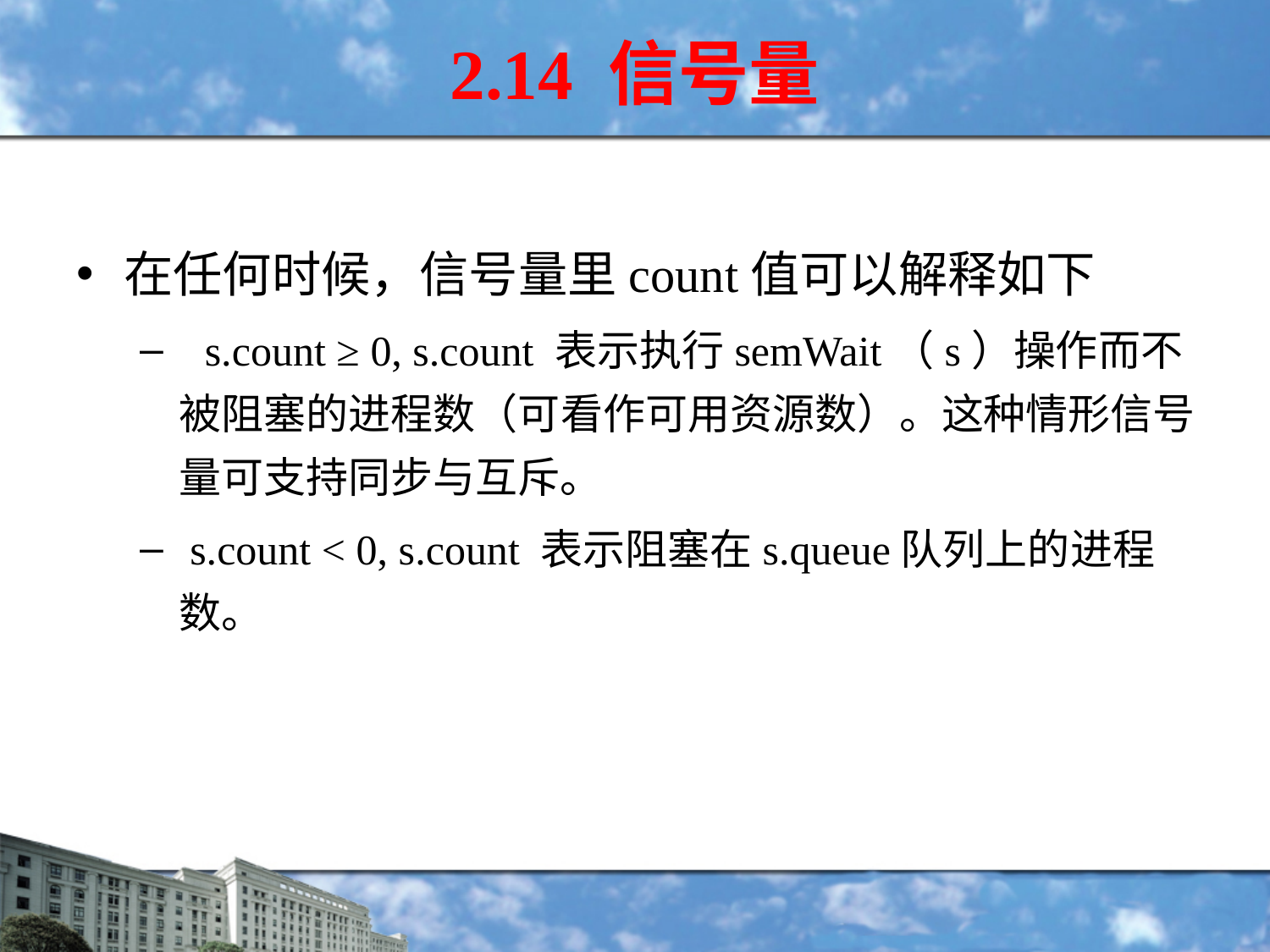

# 2.14 信号量
在任何时候，信号量里count值可以解释如下
 s.count ≥ 0, s.count 表示执行semWait（s）操作而不被阻塞的进程数（可看作可用资源数）。这种情形信号量可支持同步与互斥。
 s.count < 0, s.count 表示阻塞在s.queue队列上的进程数。